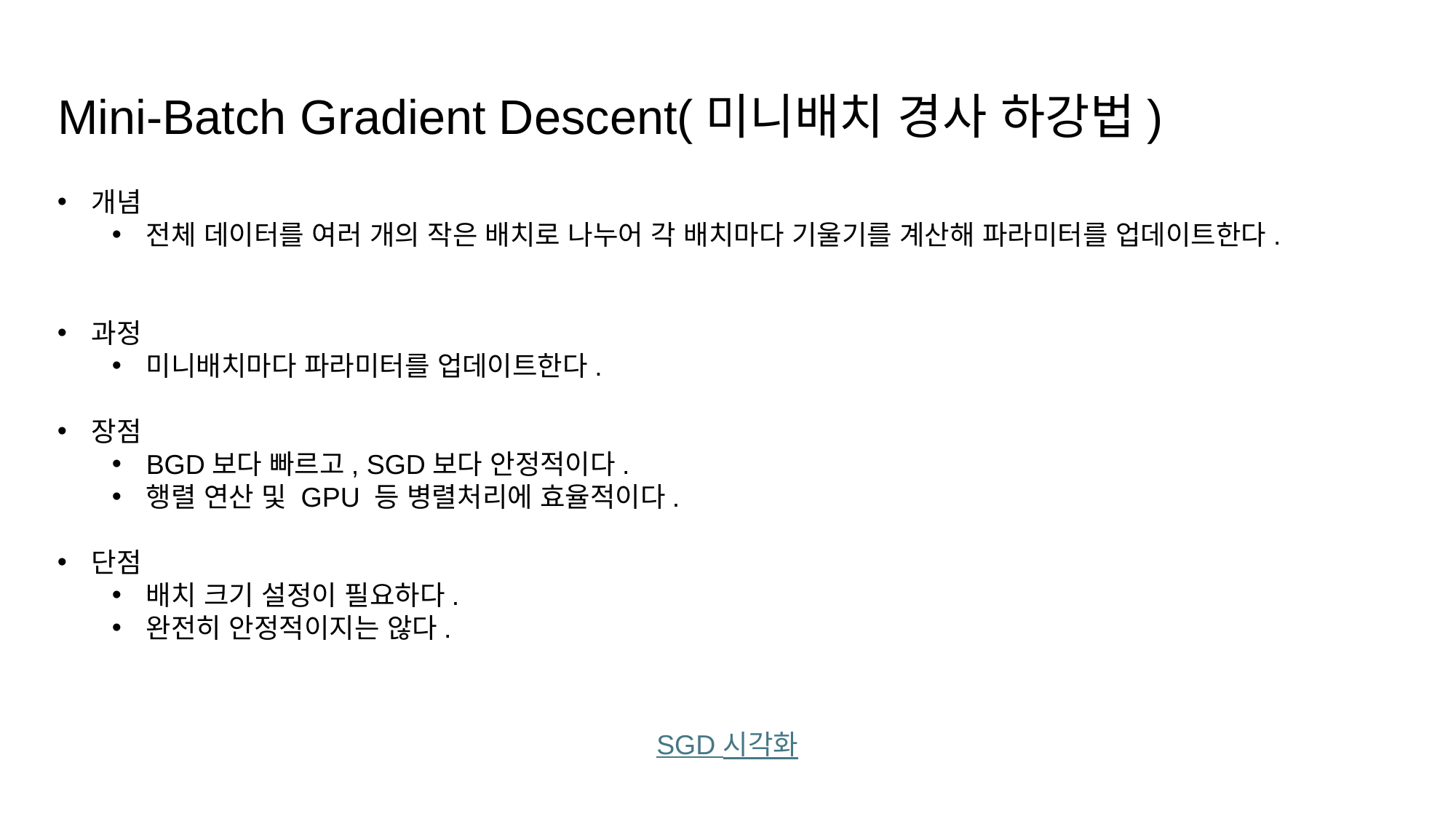

# Mini-Batch Gradient Descent(미니배치 경사 하강법)
개념
전체 데이터를 여러 개의 작은 배치로 나누어 각 배치마다 기울기를 계산해 파라미터를 업데이트한다.

과정
미니배치마다 파라미터를 업데이트한다.

장점
BGD보다 빠르고, SGD보다 안정적이다.
행렬 연산 및 GPU 등 병렬처리에 효율적이다.

단점
배치 크기 설정이 필요하다.
완전히 안정적이지는 않다.
SGD 시각화